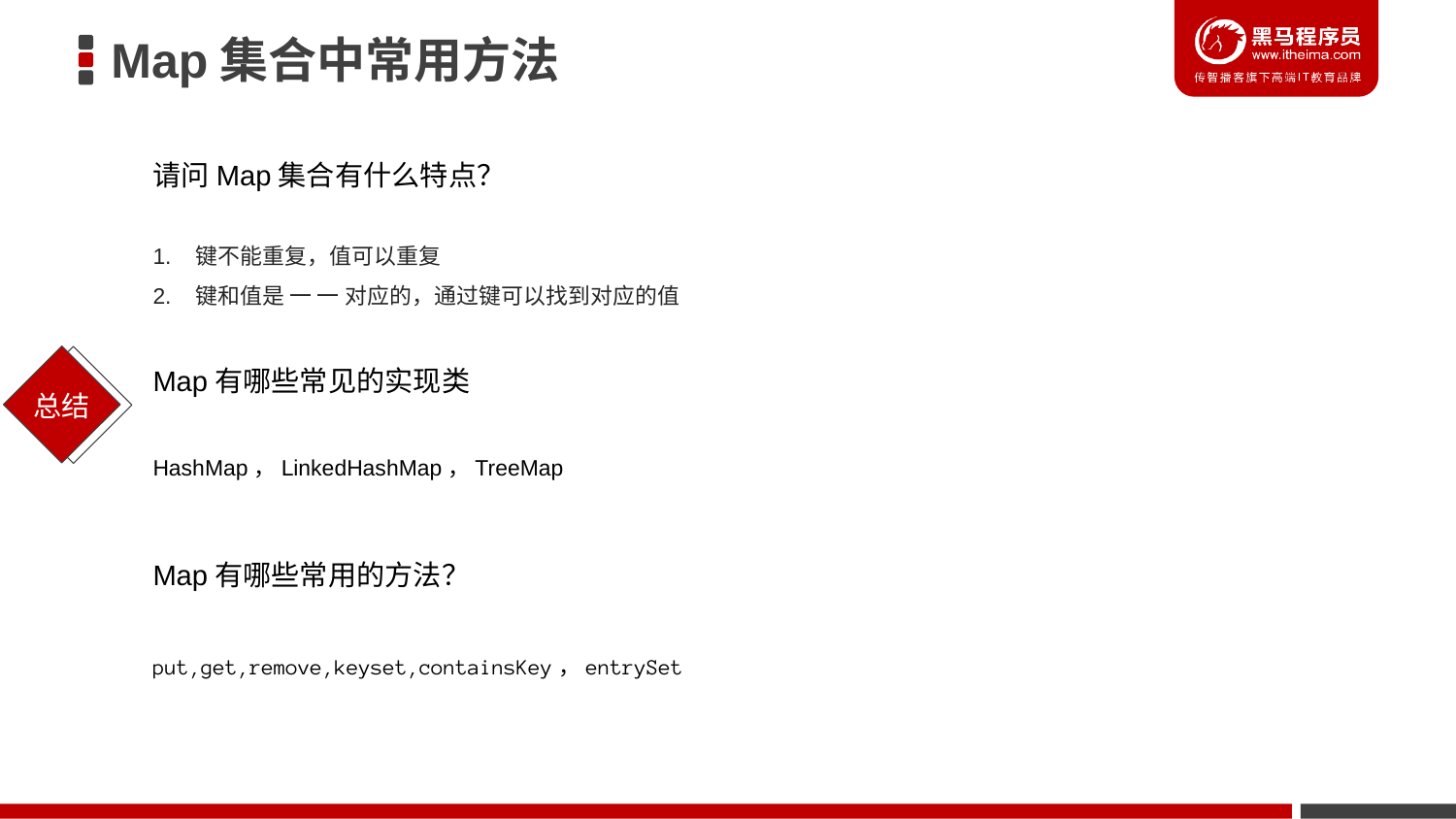

# Map集合中常用方法
请问Map集合有什么特点？
键不能重复，值可以重复
键和值是 一 一 对应的，通过键可以找到对应的值
Map有哪些常见的实现类
HashMap，LinkedHashMap，TreeMap
Map有哪些常用的方法？
put,get,remove,keyset,containsKey，entrySet